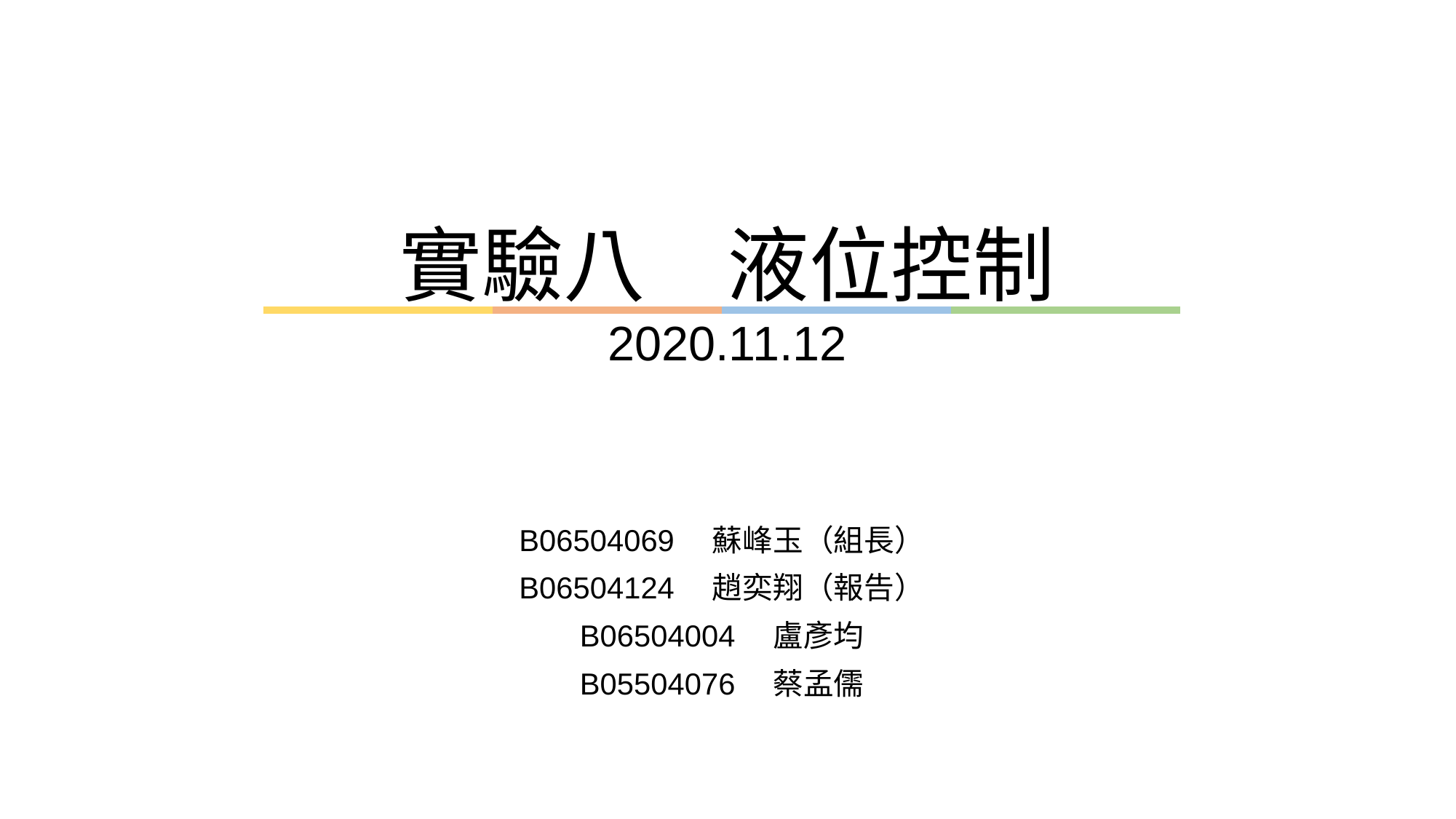

# 實驗八　液位控制 2020.11.12
B06504069　蘇峰玉（組長）
B06504124　趙奕翔（報告）
B06504004　盧彥均
B05504076　蔡孟儒